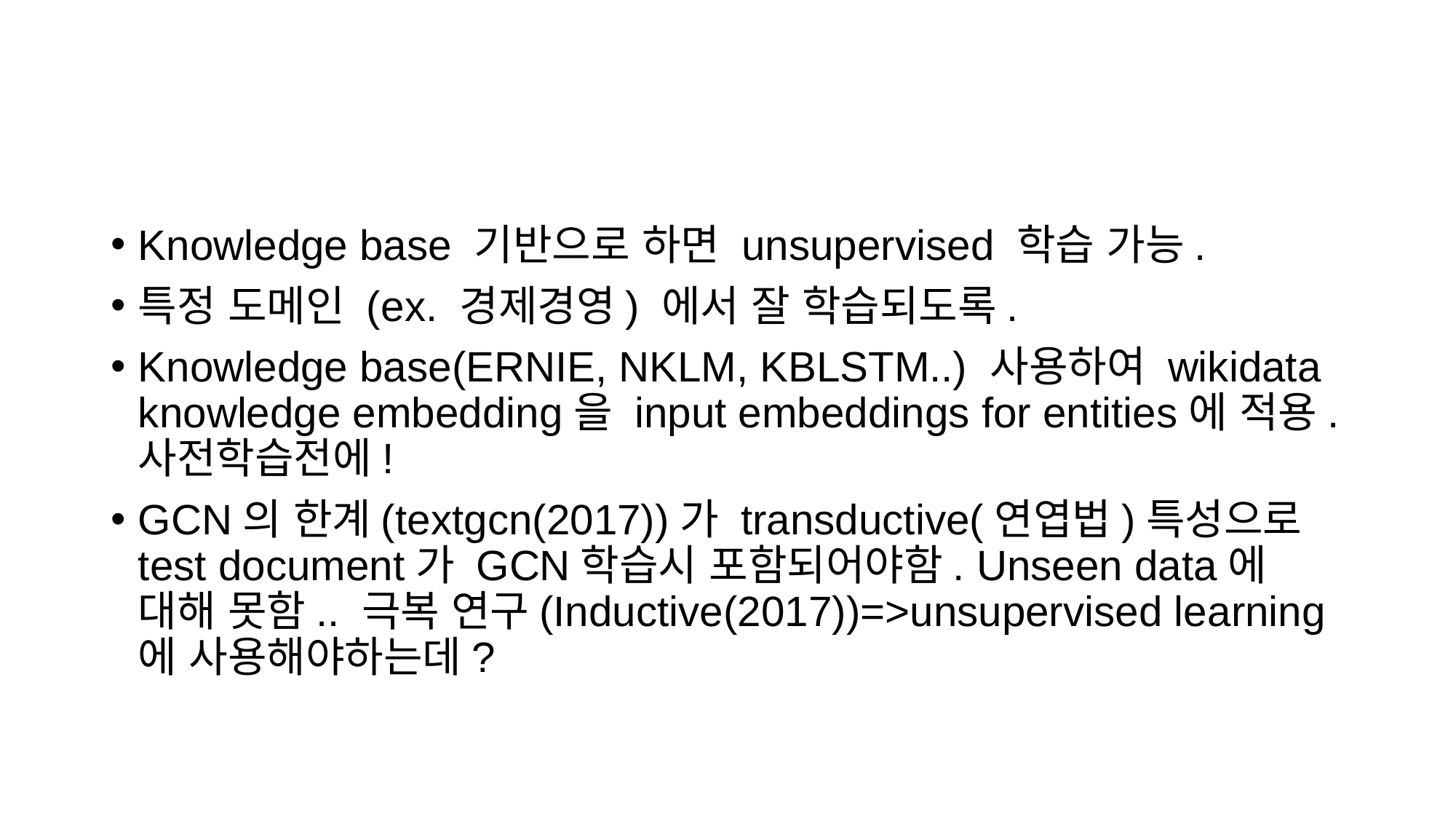

#
Knowledge base 기반으로 하면 unsupervised 학습 가능.
특정 도메인 (ex. 경제경영) 에서 잘 학습되도록.
Knowledge base(ERNIE, NKLM, KBLSTM..) 사용하여 wikidata knowledge embedding을 input embeddings for entities에 적용. 사전학습전에!
GCN의 한계(textgcn(2017))가 transductive(연엽법)특성으로 test document가 GCN학습시 포함되어야함. Unseen data에 대해 못함.. 극복 연구(Inductive(2017))=>unsupervised learning에 사용해야하는데?